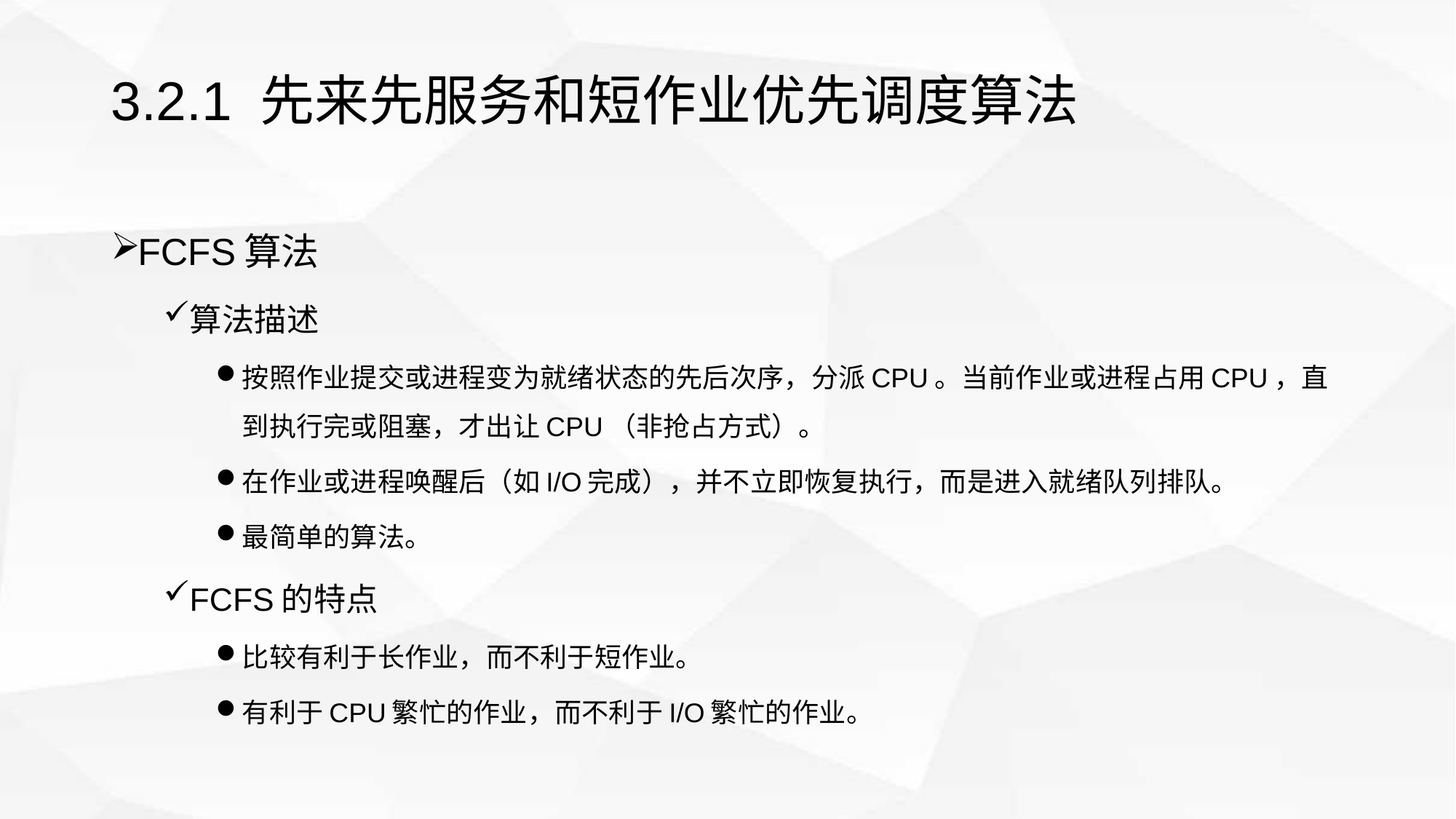

# 3.2.1 先来先服务和短作业优先调度算法
FCFS算法
算法描述
按照作业提交或进程变为就绪状态的先后次序，分派CPU。当前作业或进程占用CPU，直到执行完或阻塞，才出让CPU（非抢占方式）。
在作业或进程唤醒后（如I/O完成），并不立即恢复执行，而是进入就绪队列排队。
最简单的算法。
FCFS的特点
比较有利于长作业，而不利于短作业。
有利于CPU繁忙的作业，而不利于I/O繁忙的作业。